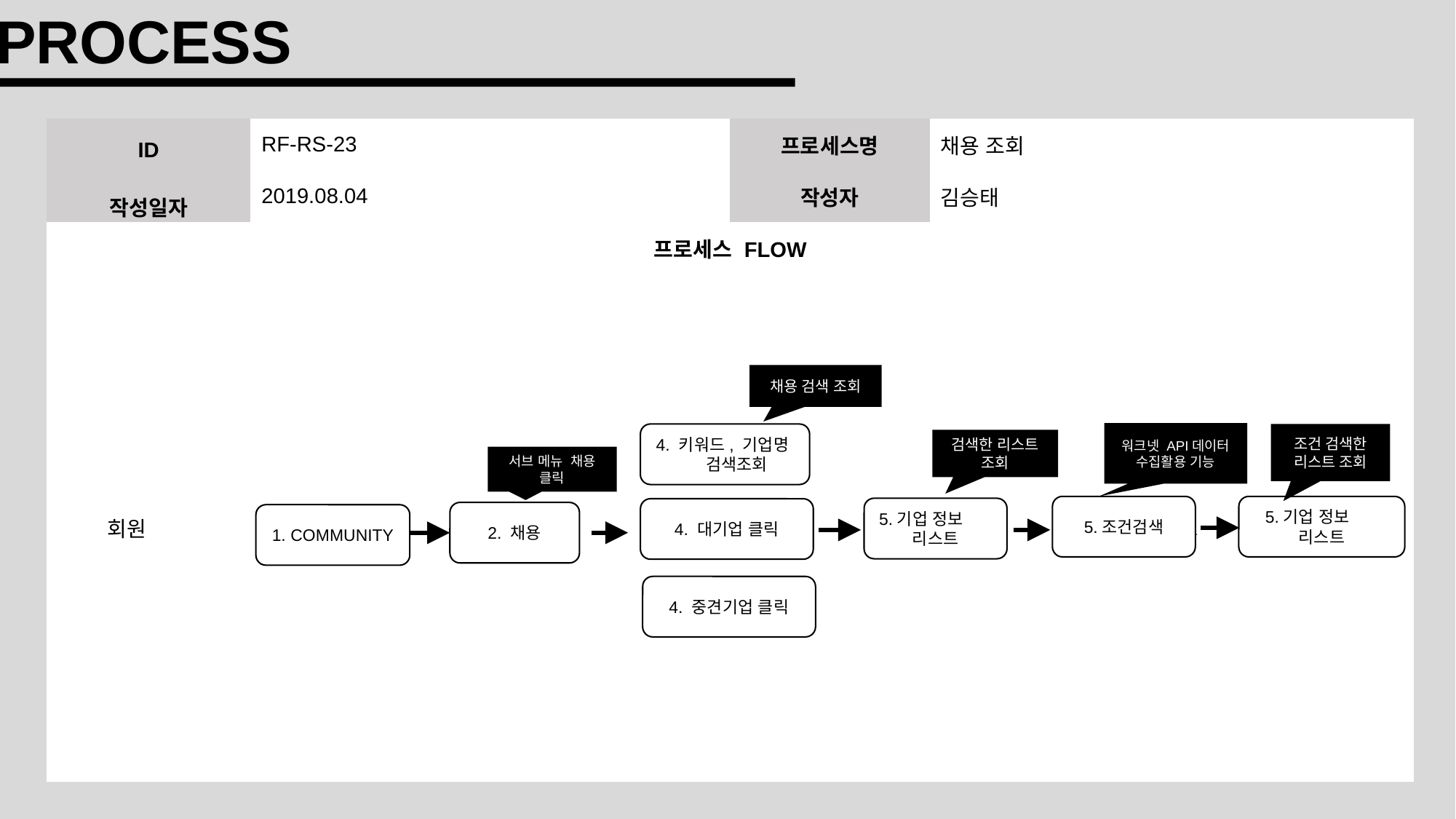

PROCESS

| ID |  | RF-RS-23 | 프로세스명 | 채용 조회 |
| --- | --- | --- | --- | --- |
| 작성일자 |  | 2019.08.04 | 작성자 | 김승태 |
| 프로세스 FLOW |  |  |  |  |
| 회원 |  |  |  |  |
채용 검색 조회
워크넷 API데이터 수집활용 기능
4. 키워드, 기업명       검색조회
조건 검색한 리스트 조회
검색한 리스트 조회
서브 메뉴  채용 클릭
5.조건검색
5.기업 정보
리스트
5.기업 정보
리스트
4. 대기업 클릭
2. 채용
1. COMMUNITY
4. 중견기업 클릭